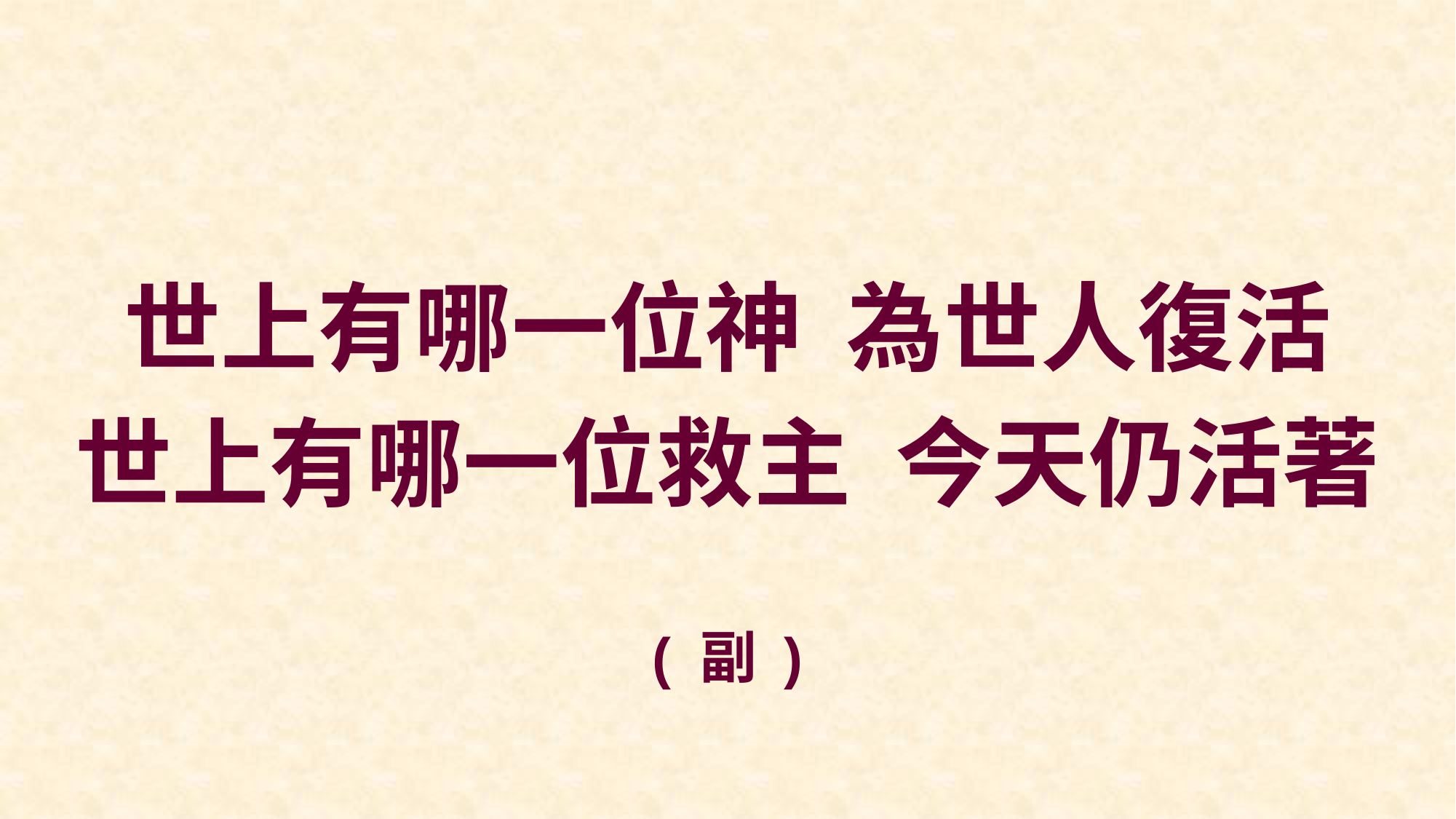

世上有哪一位神  為世人復活
世上有哪一位救主  今天仍活著
( 副 )